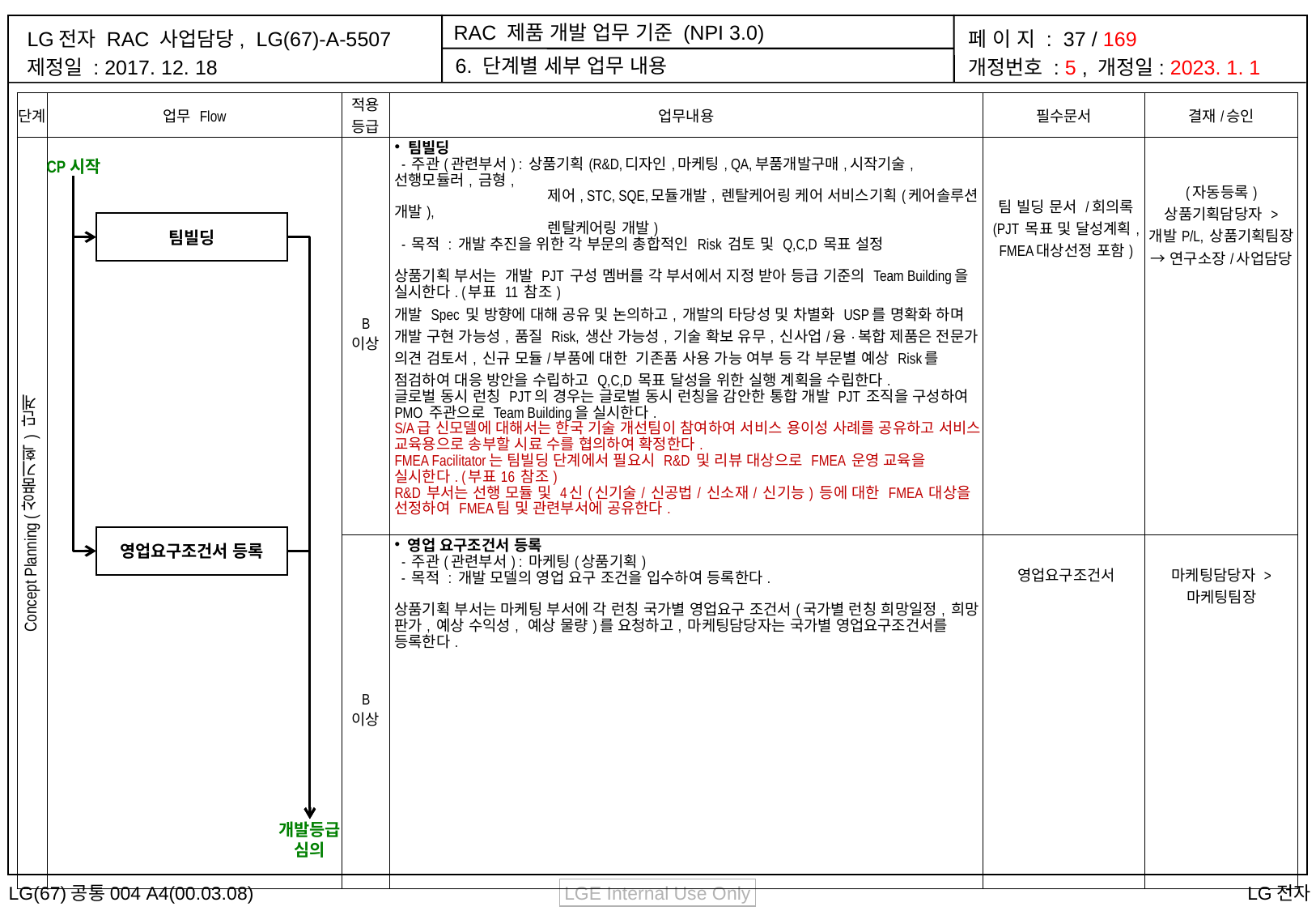

6. 단계별 세부 업무 내용
| 단계 | 업무 Flow | 적용 등급 | 업무내용 | 필수문서 | 결재/승인 |
| --- | --- | --- | --- | --- | --- |
| Concept Planning (상품기획) 단계 |  | B 이상 | 팀빌딩 - 주관(관련부서) : 상품기획(R&D,디자인,마케팅, QA,부품개발구매,시작기술, 선행모듈러, 금형, 제어, STC, SQE,모듈개발, 렌탈케어링 케어 서비스기획(케어솔루션 개발), 렌탈케어링 개발) - 목적 : 개발 추진을 위한 각 부문의 총합적인 Risk 검토 및 Q,C,D 목표 설정 상품기획 부서는 개발 PJT 구성 멤버를 각 부서에서 지정 받아 등급 기준의 Team Building을 실시한다. (부표 11 참조) 개발 Spec 및 방향에 대해 공유 및 논의하고, 개발의 타당성 및 차별화 USP를 명확화 하며 개발 구현 가능성, 품질 Risk, 생산 가능성, 기술 확보 유무, 신사업/융·복합 제품은 전문가 의견 검토서, 신규 모듈/부품에 대한 기존품 사용 가능 여부 등 각 부문별 예상 Risk를 점검하여 대응 방안을 수립하고 Q,C,D 목표 달성을 위한 실행 계획을 수립한다. 글로벌 동시 런칭 PJT의 경우는 글로벌 동시 런칭을 감안한 통합 개발 PJT 조직을 구성하여 PMO 주관으로 Team Building을 실시한다. S/A급 신모델에 대해서는 한국 기술 개선팀이 참여하여 서비스 용이성 사례를 공유하고 서비스 교육용으로 송부할 시료 수를 협의하여 확정한다. FMEA Facilitator는 팀빌딩 단계에서 필요시 R&D 및 리뷰 대상으로 FMEA 운영 교육을 실시한다. (부표16 참조) R&D 부서는 선행 모듈 및 4신(신기술/ 신공법/ 신소재/ 신기능) 등에 대한 FMEA 대상을 선정하여 FMEA팀 및 관련부서에 공유한다. | 팀 빌딩 문서 /회의록 (PJT 목표 및 달성계획, FMEA대상선정 포함) | (자동등록) 상품기획담당자 > 개발P/L, 상품기획팀장 → 연구소장/사업담당 |
|  |  | B 이상 | 영업 요구조건서 등록 - 주관(관련부서) : 마케팅(상품기획) - 목적 : 개발 모델의 영업 요구 조건을 입수하여 등록한다. 상품기획 부서는 마케팅 부서에 각 런칭 국가별 영업요구 조건서(국가별 런칭 희망일정, 희망 판가, 예상 수익성, 예상 물량)를 요청하고, 마케팅담당자는 국가별 영업요구조건서를 등록한다. | 영업요구조건서 | 마케팅담당자 > 마케팅팀장 |
CP시작
팀빌딩
영업요구조건서 등록
개발등급
심의